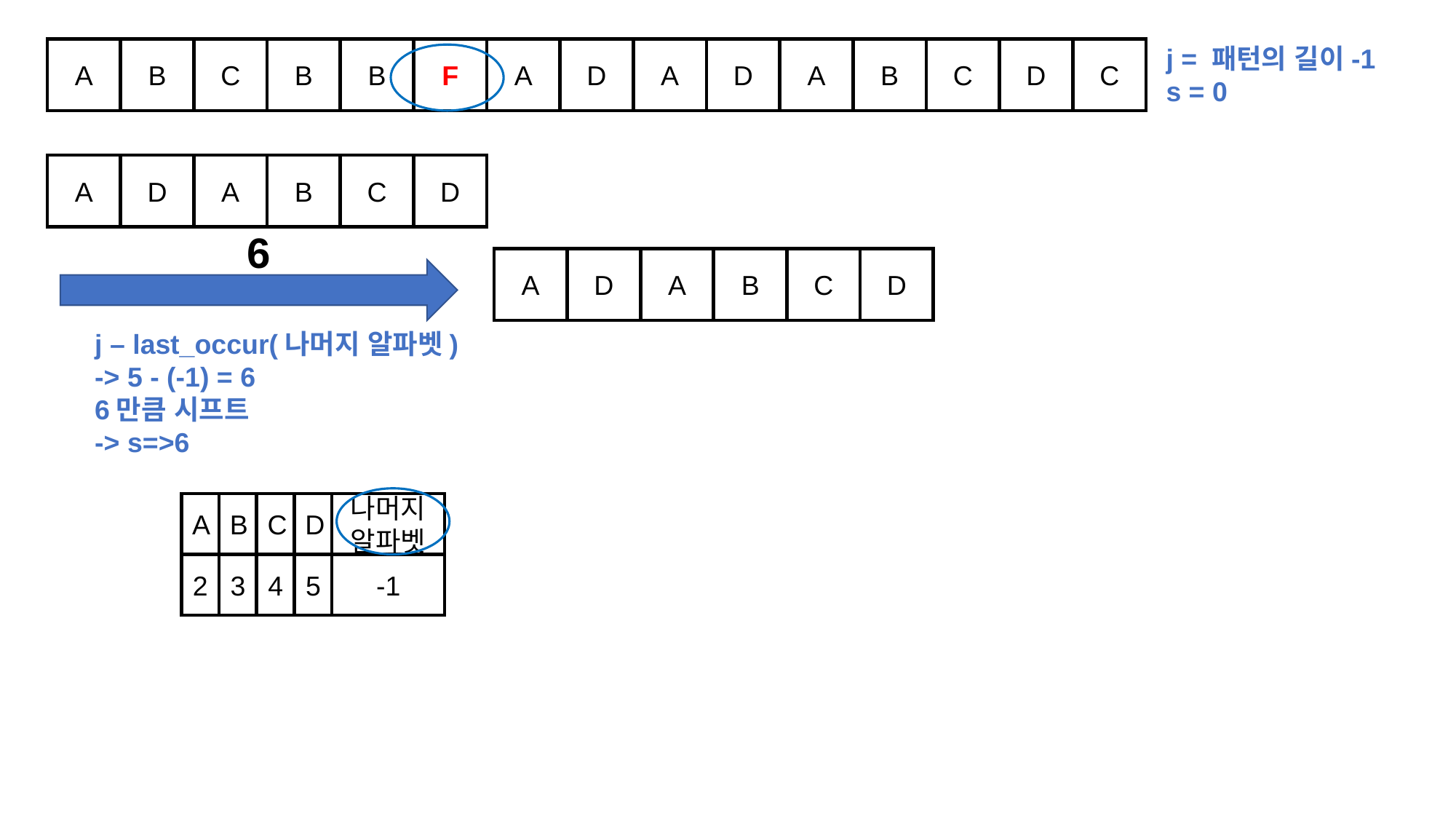

j = 패턴의 길이-1
s = 0
C
C
D
B
D
A
A
D
A
F
B
B
C
B
A

D
B
C
A
D
A
6
D
B
C
A
D
A

j – last_occur(나머지 알파벳)
-> 5 - (-1) = 6
6만큼 시프트
-> s=>6

D
나머지 알파벳
B
C
A
-1
5
4
3
2